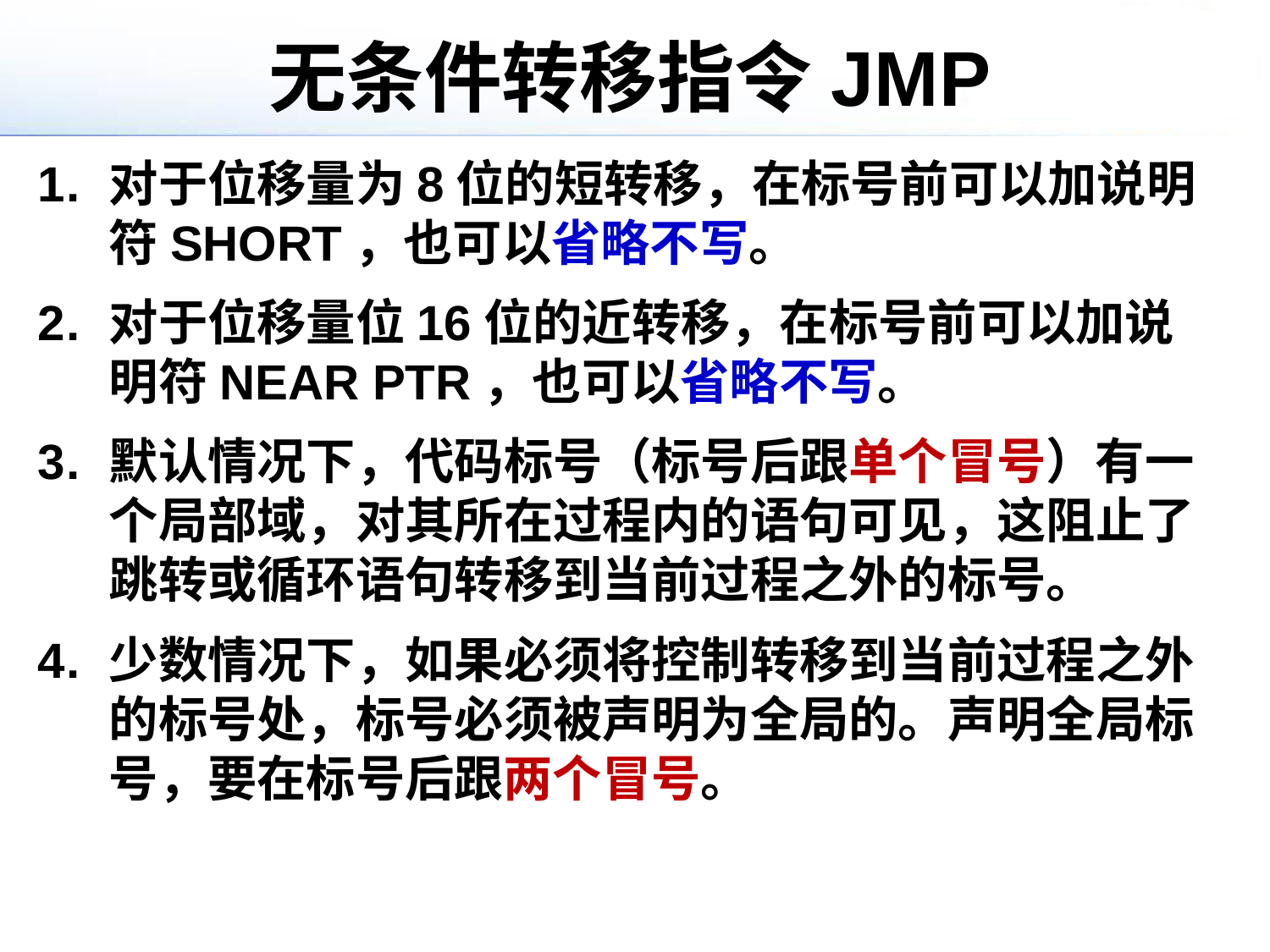

# 无条件转移指令JMP
对于位移量为8位的短转移，在标号前可以加说明符SHORT，也可以省略不写。
对于位移量位16位的近转移，在标号前可以加说明符NEAR PTR，也可以省略不写。
默认情况下，代码标号（标号后跟单个冒号）有一个局部域，对其所在过程内的语句可见，这阻止了跳转或循环语句转移到当前过程之外的标号。
少数情况下，如果必须将控制转移到当前过程之外的标号处，标号必须被声明为全局的。声明全局标号，要在标号后跟两个冒号。